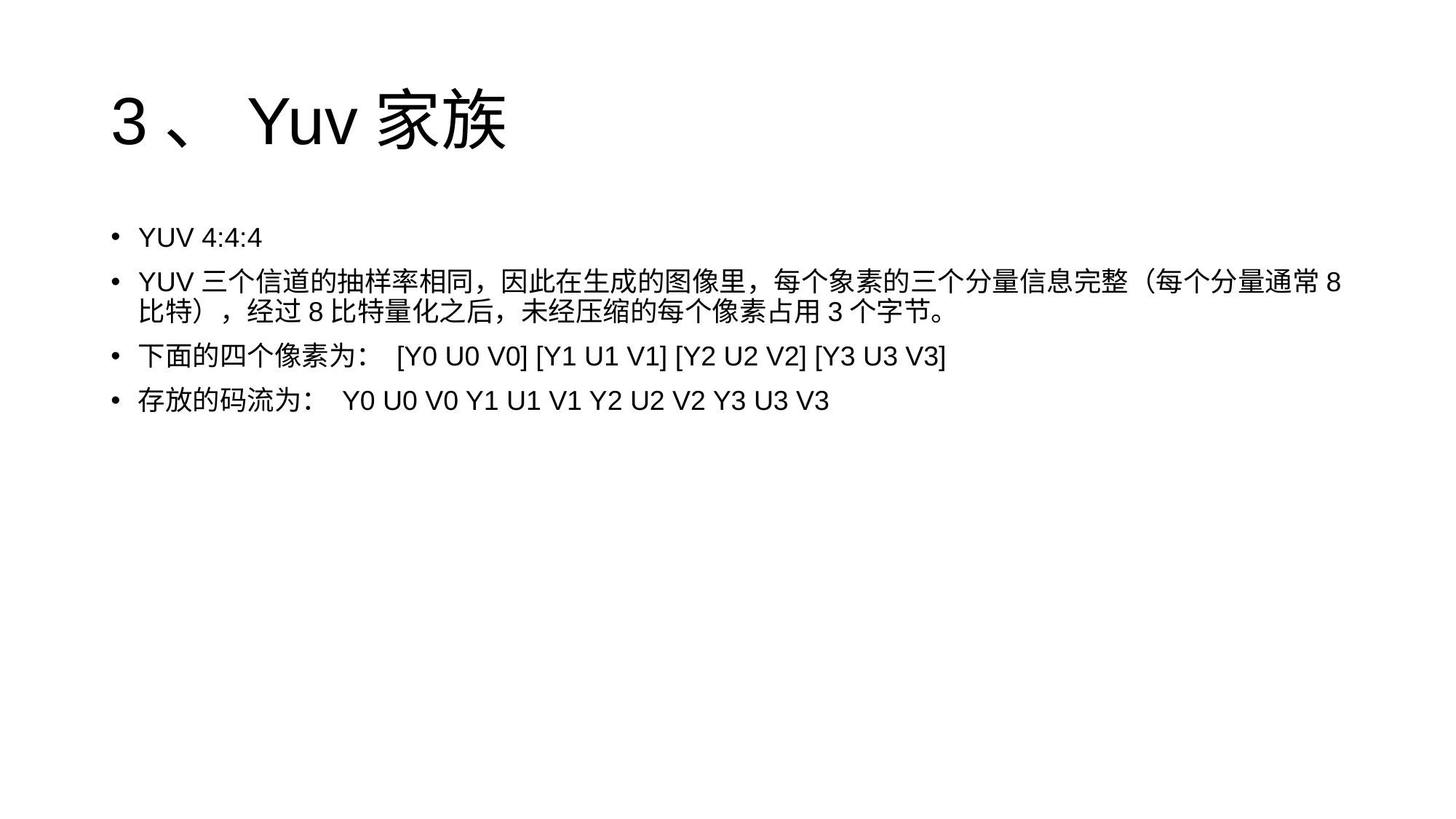

# 3、Yuv家族
YUV 4:4:4
YUV三个信道的抽样率相同，因此在生成的图像里，每个象素的三个分量信息完整（每个分量通常8比特），经过8比特量化之后，未经压缩的每个像素占用3个字节。
下面的四个像素为： [Y0 U0 V0] [Y1 U1 V1] [Y2 U2 V2] [Y3 U3 V3]
存放的码流为： Y0 U0 V0 Y1 U1 V1 Y2 U2 V2 Y3 U3 V3